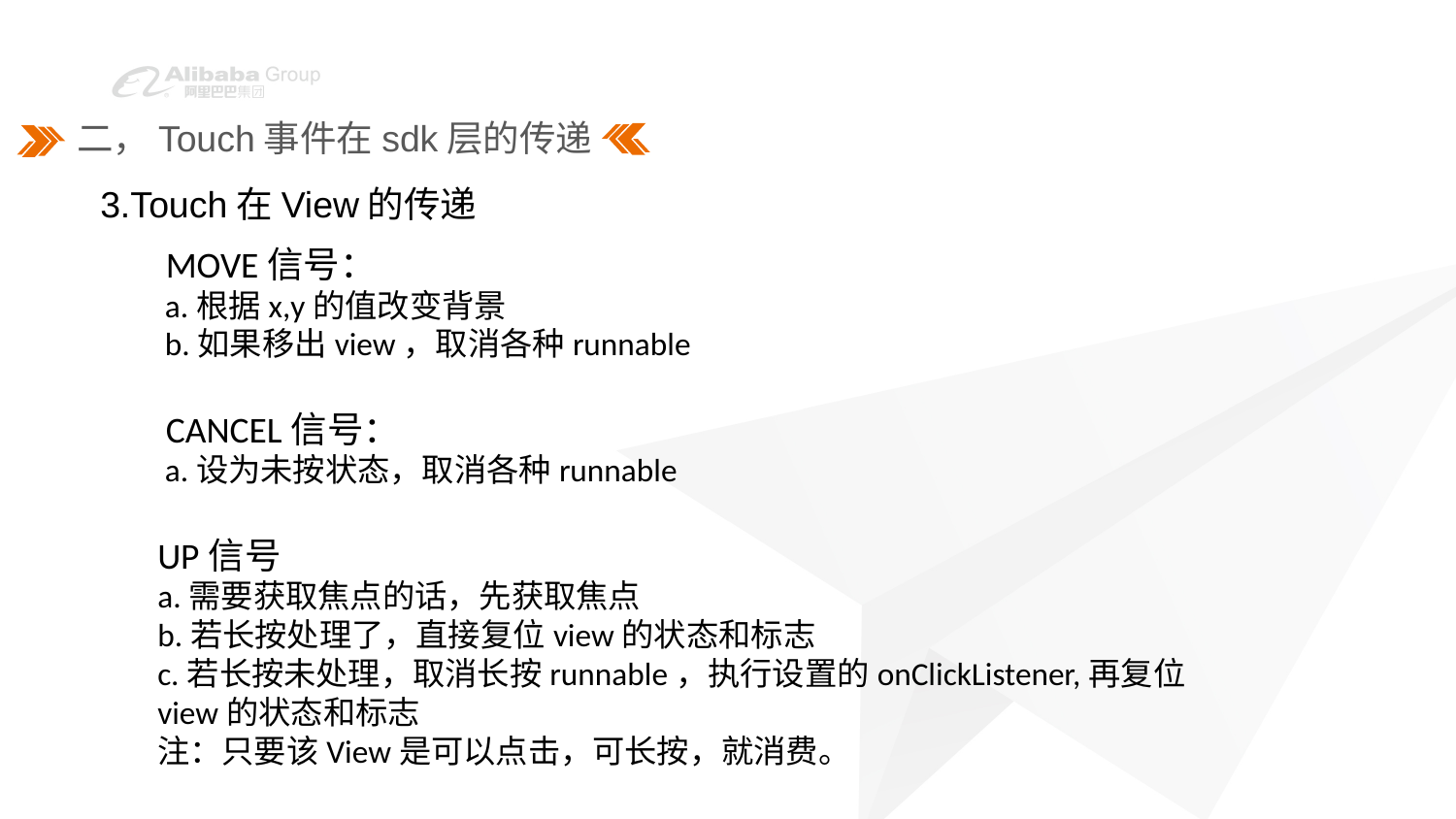

二，Touch事件在sdk层的传递

3.Touch在View的传递
 MOVE信号：
 a.根据x,y的值改变背景
 b.如果移出view，取消各种runnable

 CANCEL信号：
 a.设为未按状态，取消各种runnable

UP信号
a.需要获取焦点的话，先获取焦点
b.若长按处理了，直接复位view的状态和标志
c.若长按未处理，取消长按runnable，执行设置的onClickListener,再复位view的状态和标志
注：只要该View是可以点击，可长按，就消费。